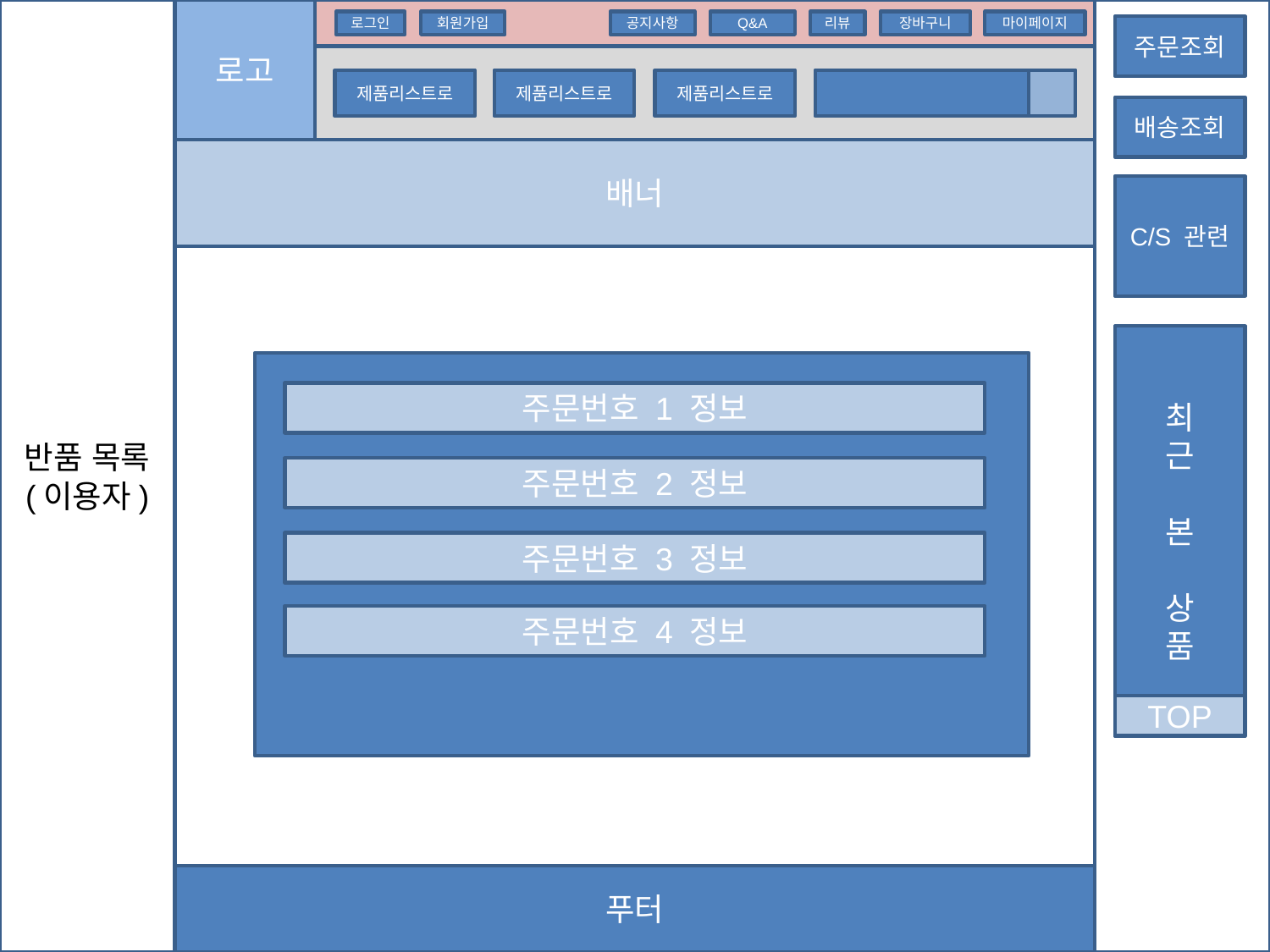

반품 목록
(이용자)

로고

로그인
회원가입
공지사항
Q&A
리뷰
장바구니
마이페이지
제품리스트로
제품리스트로
제품리스트로

주문조회

배송조회
배너
C/S 관련
최
근

본

상
품

주문번호 1 정보
주문번호 2 정보
주문번호 3 정보
주문번호 4 정보
TOP
푸터